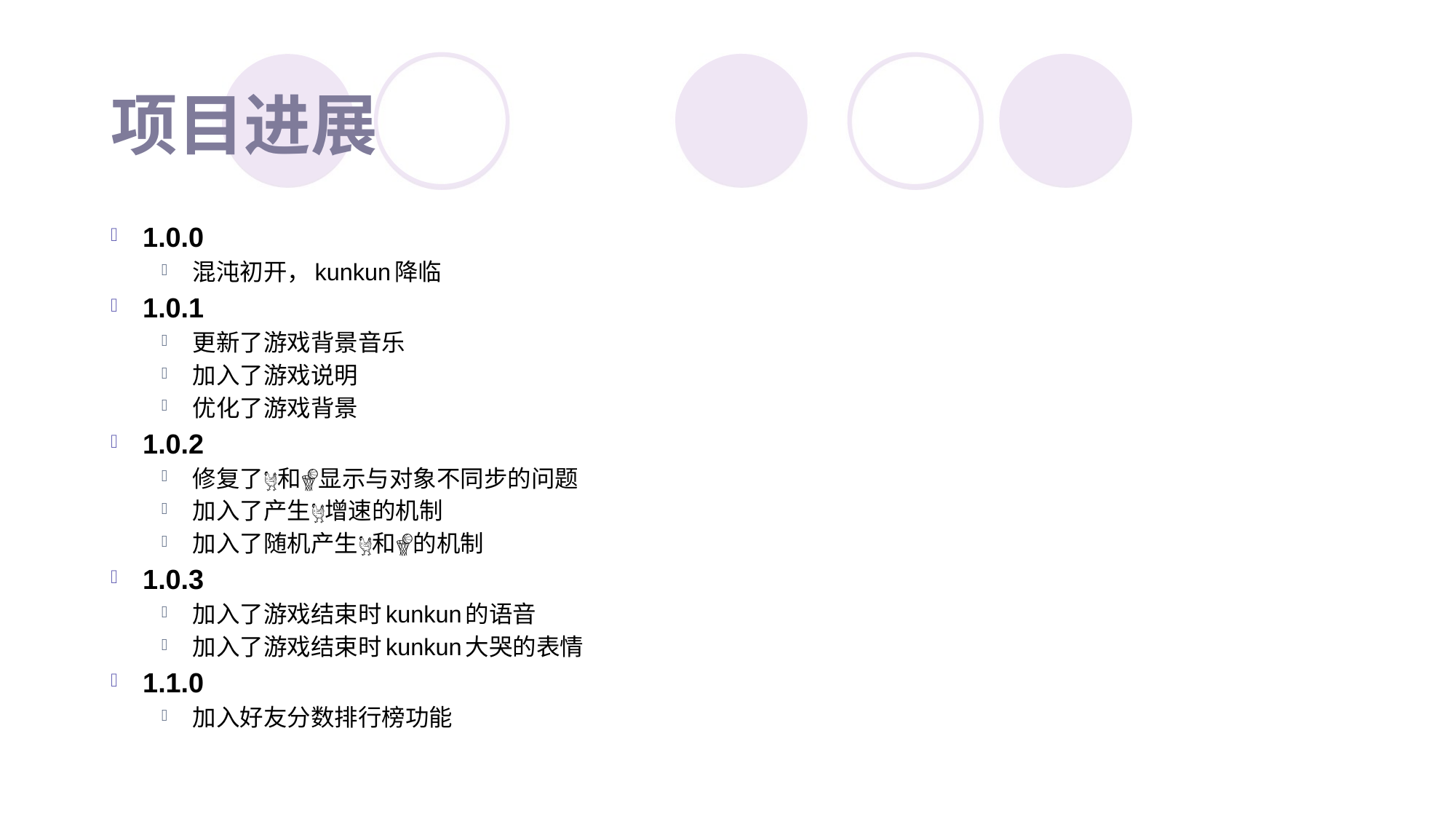

# 项目进展
1.0.0
混沌初开，kunkun降临
1.0.1
更新了游戏背景音乐
加入了游戏说明
优化了游戏背景
1.0.2
修复了🐔和🏀显示与对象不同步的问题
加入了产生🐔增速的机制
加入了随机产生🐔和🏀的机制
1.0.3
加入了游戏结束时kunkun的语音
加入了游戏结束时kunkun大哭的表情
1.1.0
加入好友分数排行榜功能